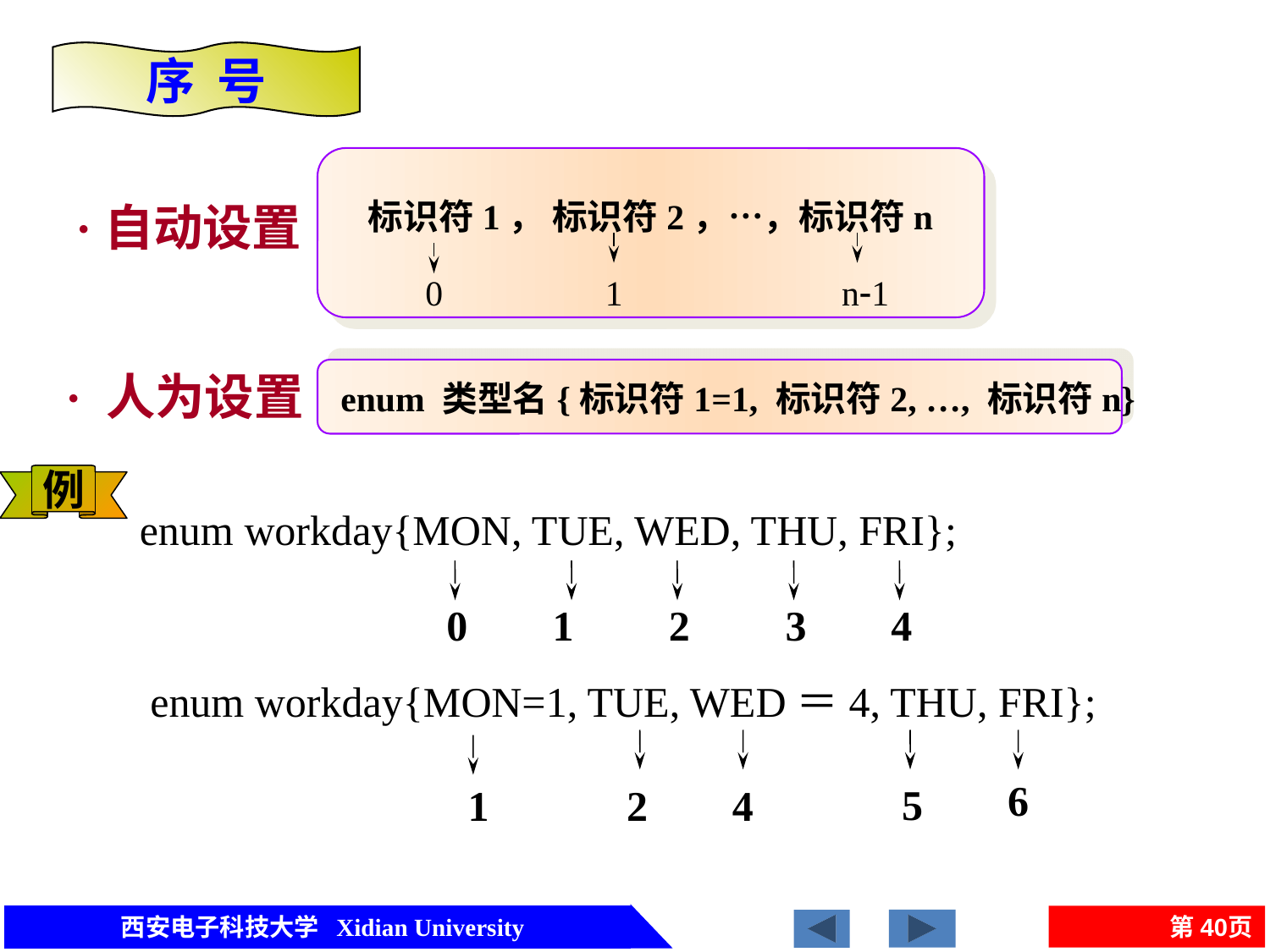

序  号

标识符1， 标识符2，…，标识符n

0
1
n−1
·自动设置
· 人为设置

enum 类型名{标识符1=1, 标识符2, …, 标识符n}
例
         enum workday{MON, TUE, WED, THU, FRI};

0
1
2
3
4
enum workday{MON=1, TUE, WED＝4, THU, FRI};

6

5
1
2
4